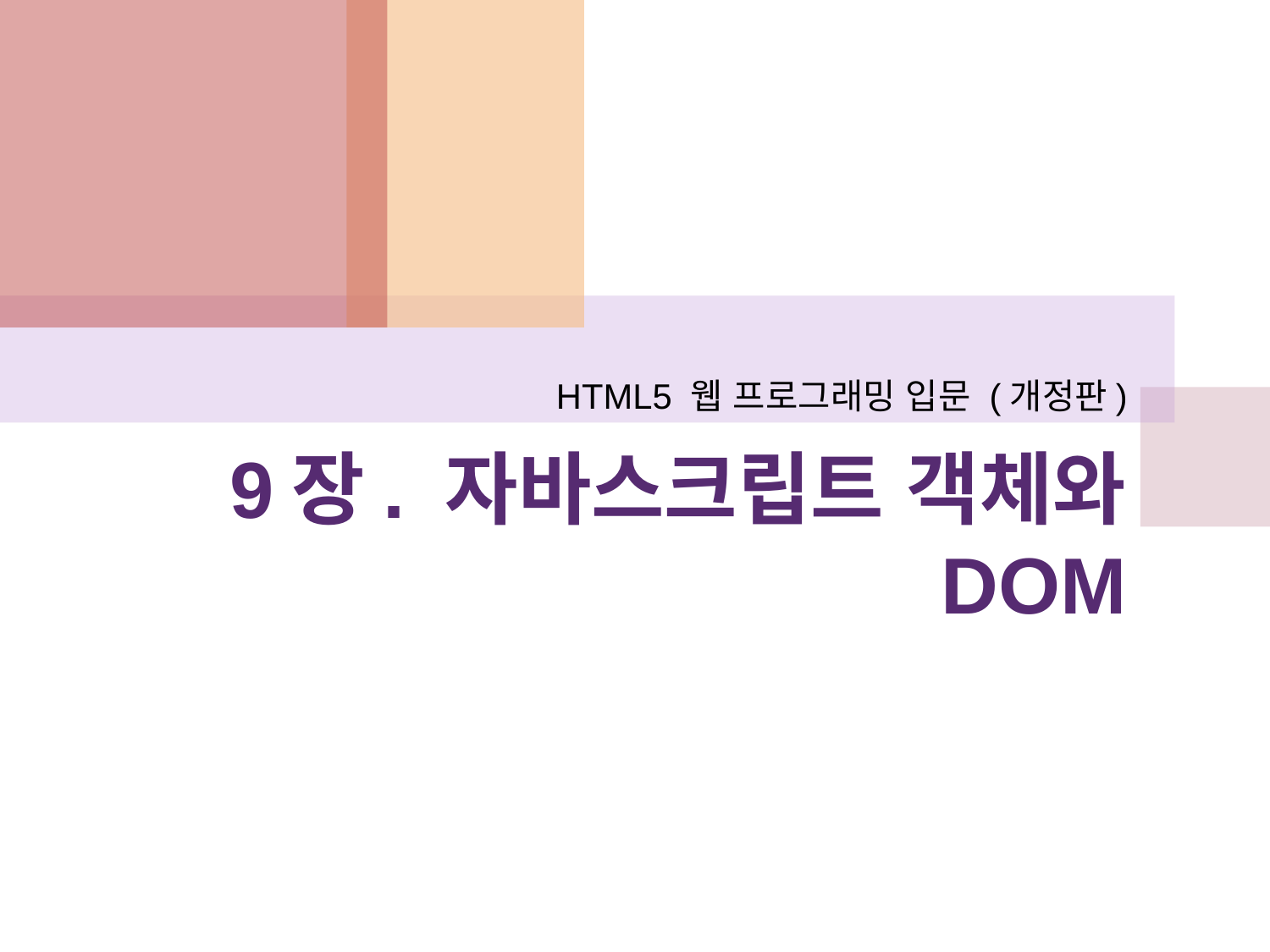

HTML5 웹 프로그래밍 입문 (개정판)
# 9장. 자바스크립트 객체와 DOM